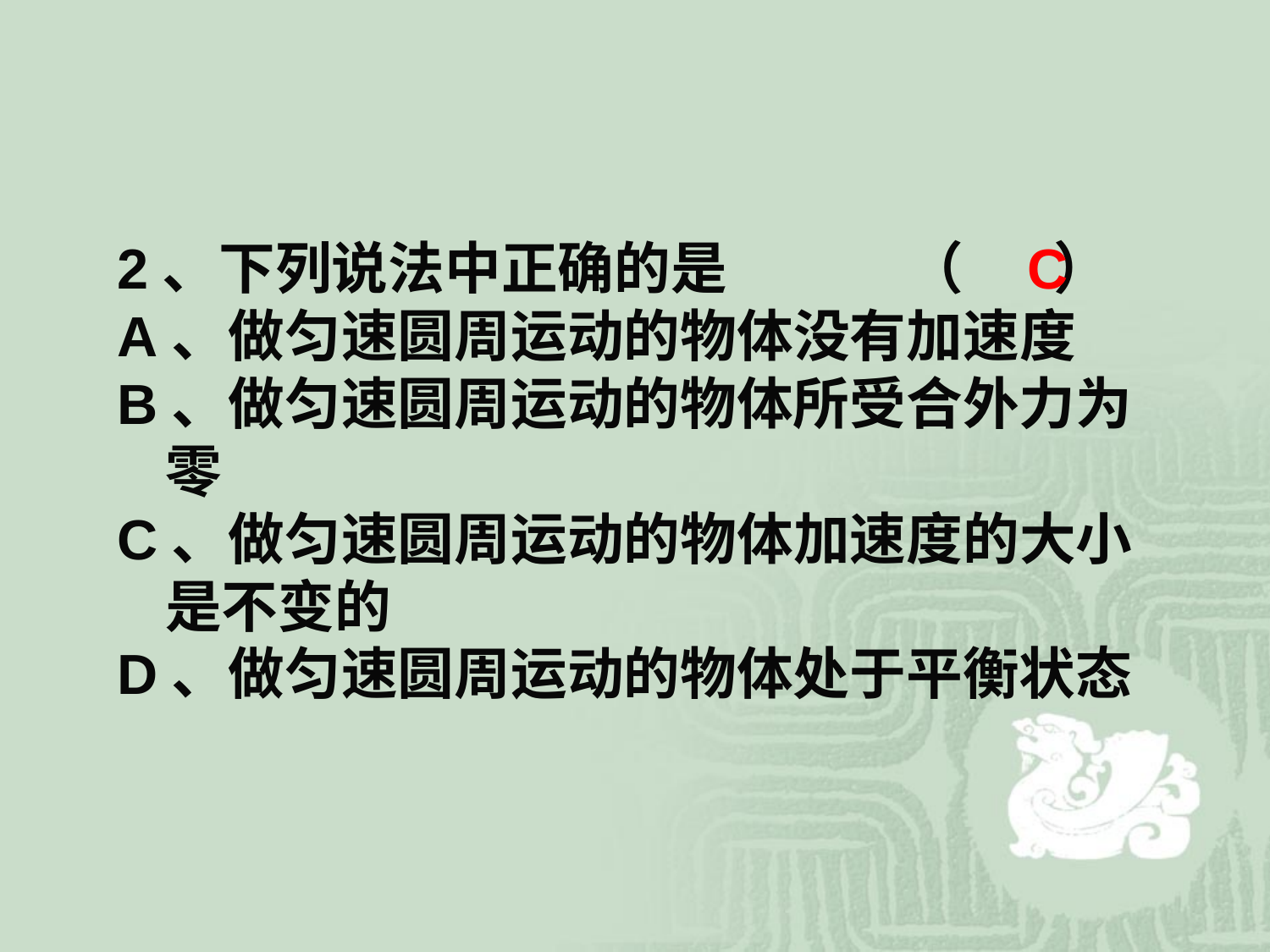

2、下列说法中正确的是              （       ）
A、做匀速圆周运动的物体没有加速度
B、做匀速圆周运动的物体所受合外力为零
C、做匀速圆周运动的物体加速度的大小是不变的
D、做匀速圆周运动的物体处于平衡状态
C